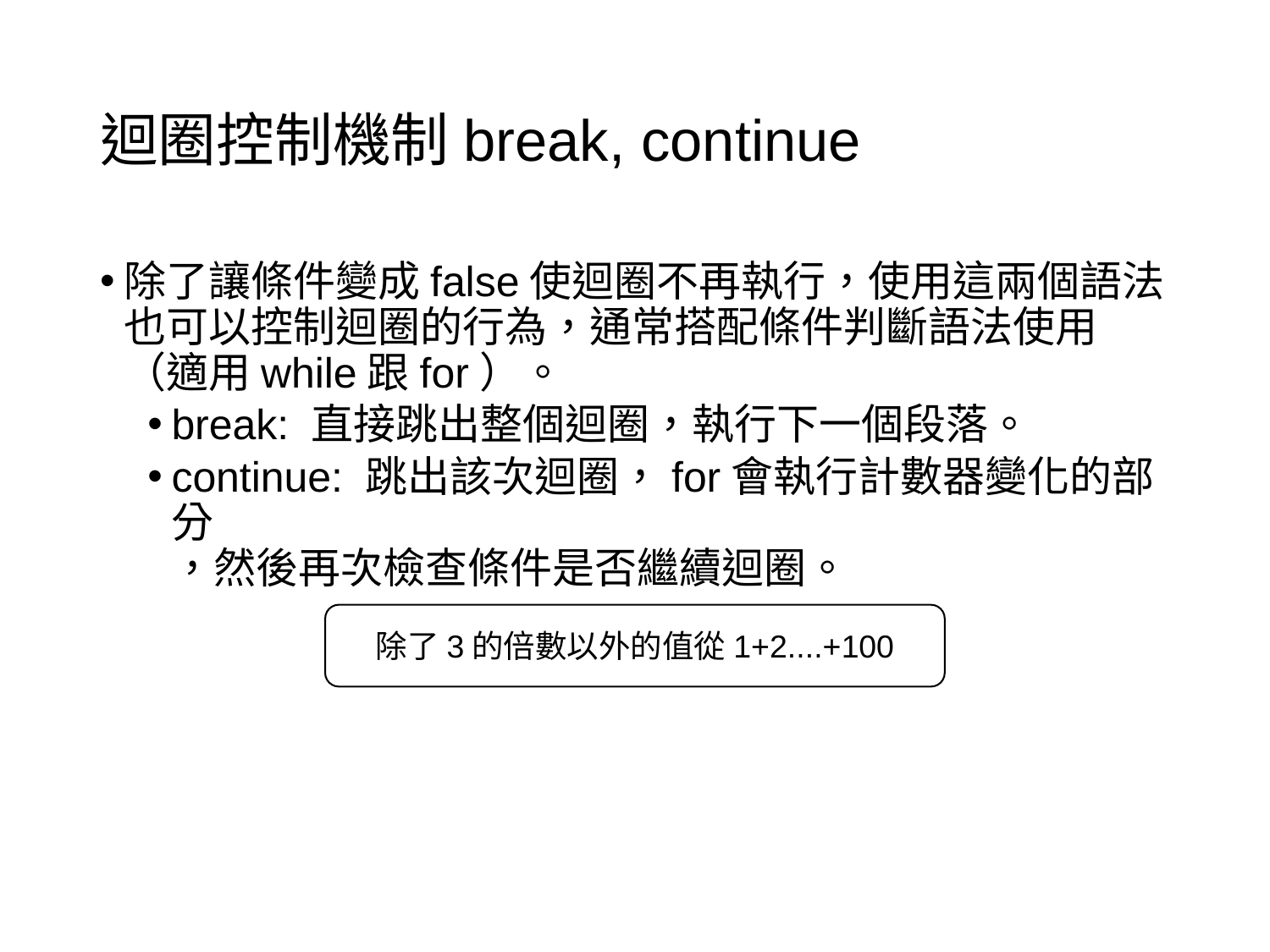

# 迴圈控制機制break, continue
除了讓條件變成false使迴圈不再執行，使用這兩個語法也可以控制迴圈的行為，通常搭配條件判斷語法使用（適用while跟for）。
break: 直接跳出整個迴圈，執行下一個段落。
continue: 跳出該次迴圈，for會執行計數器變化的部分
，然後再次檢查條件是否繼續迴圈。
除了3的倍數以外的值從1+2....+100